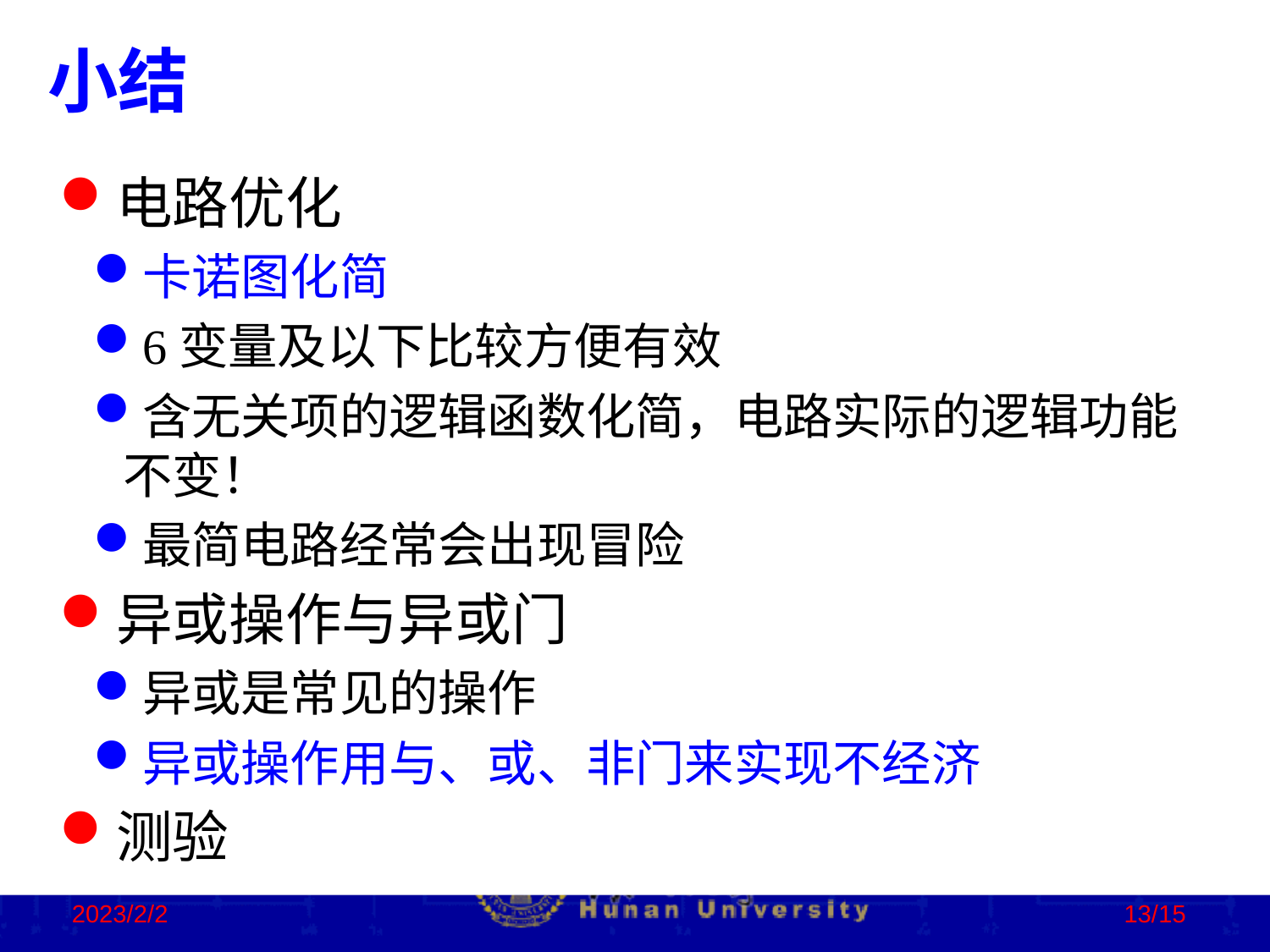

小结
电路优化
卡诺图化简
6变量及以下比较方便有效
含无关项的逻辑函数化简，电路实际的逻辑功能不变！
最简电路经常会出现冒险
异或操作与异或门
异或是常见的操作
异或操作用与、或、非门来实现不经济
测验
2023/2/2
13/15